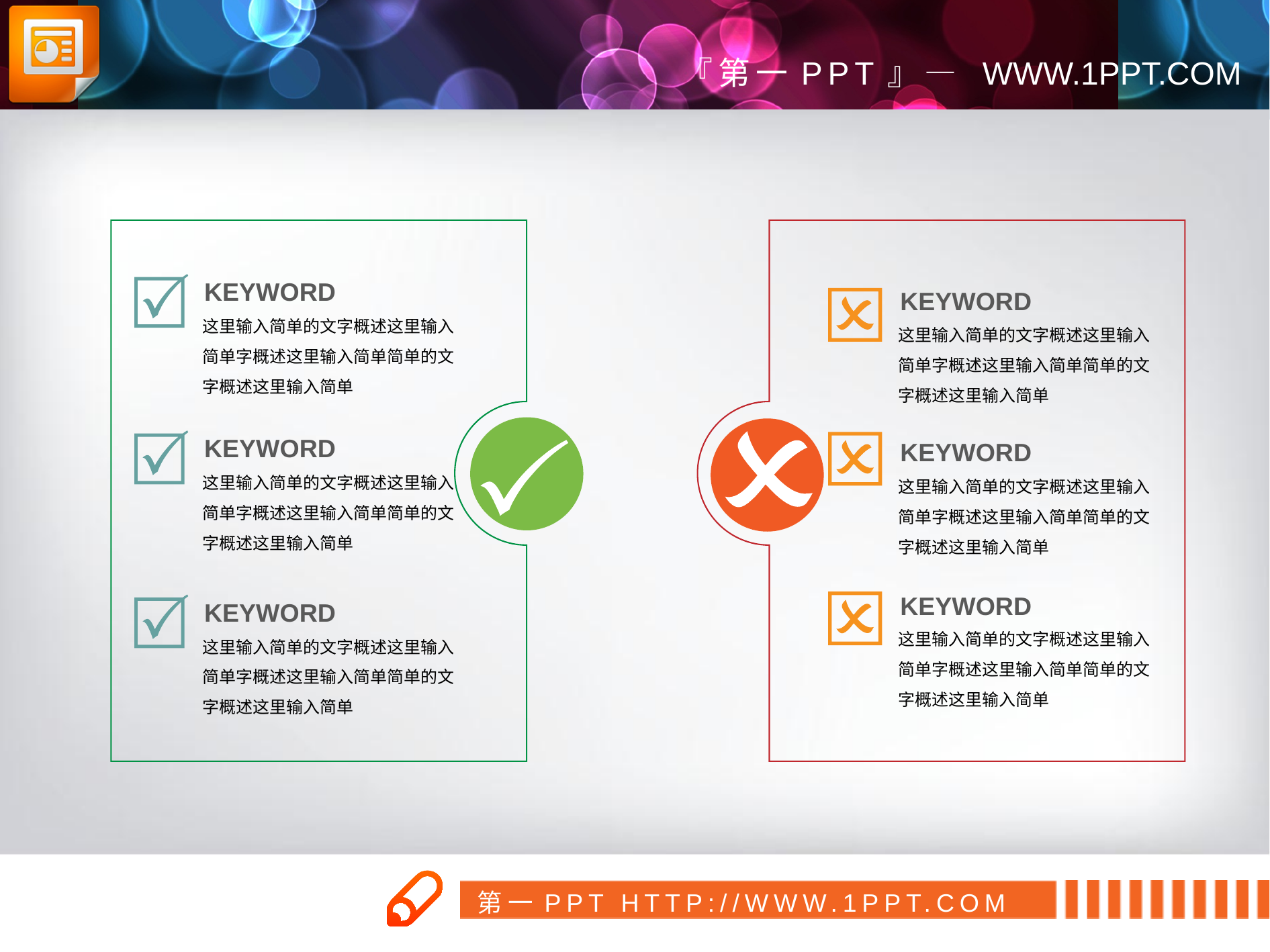

KEYWORD

这里输入简单的文字概述这里输入简单字概述这里输入简单简单的文字概述这里输入简单
KEYWORD

这里输入简单的文字概述这里输入简单字概述这里输入简单简单的文字概述这里输入简单
KEYWORD

这里输入简单的文字概述这里输入简单字概述这里输入简单简单的文字概述这里输入简单
KEYWORD

这里输入简单的文字概述这里输入简单字概述这里输入简单简单的文字概述这里输入简单
KEYWORD

这里输入简单的文字概述这里输入简单字概述这里输入简单简单的文字概述这里输入简单
KEYWORD

这里输入简单的文字概述这里输入简单字概述这里输入简单简单的文字概述这里输入简单